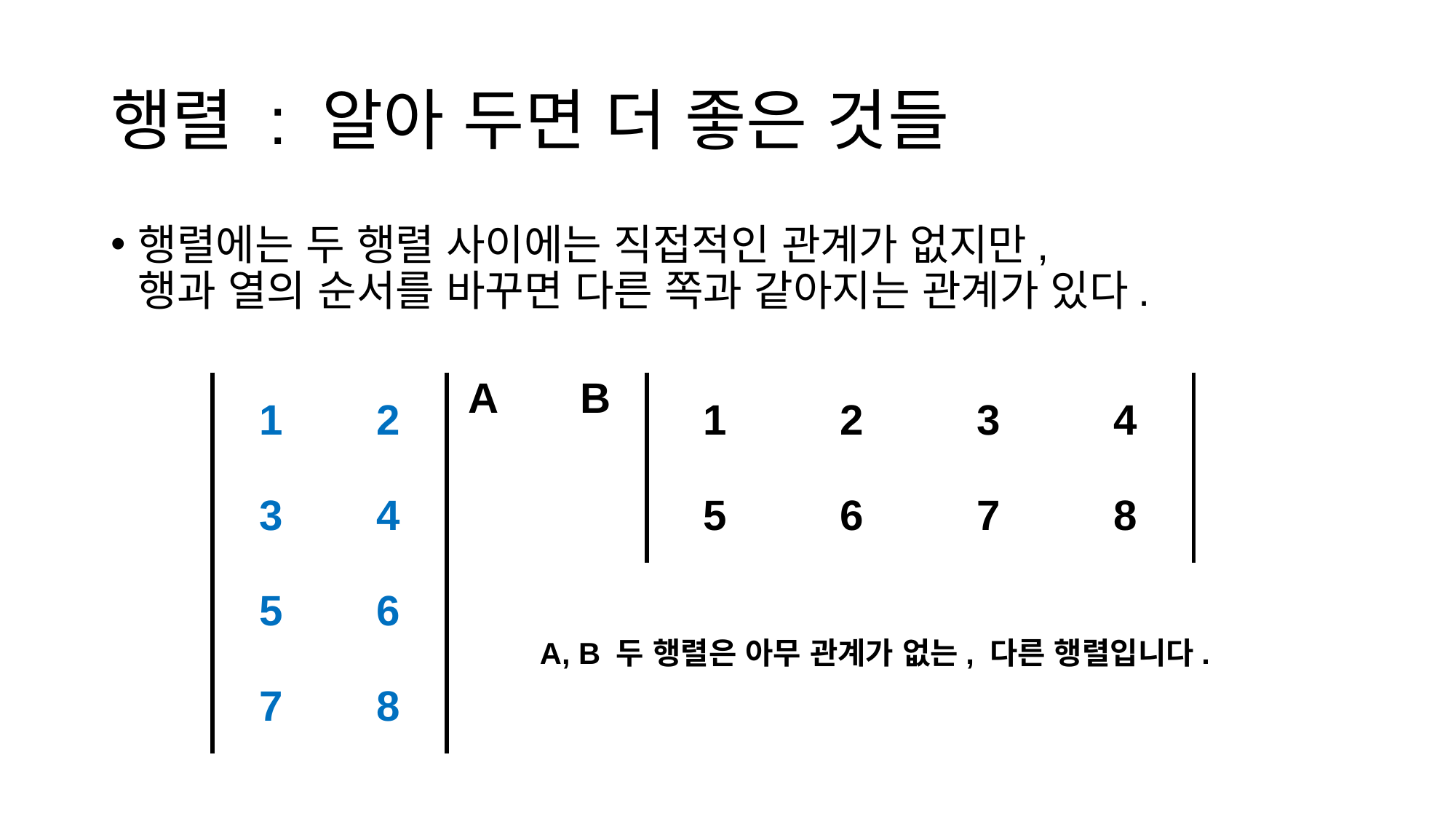

# 행렬 : 알아 두면 더 좋은 것들
행렬에는 두 행렬 사이에는 직접적인 관계가 없지만,
행과 열의 순서를 바꾸면 다른 쪽과 같아지는 관계가 있다.
A       B
| 1 | 2 |
| --- | --- |
| 3 | 4 |
| 5 | 6 |
| 7 | 8 |
| 1 | 2 | 3 | 4 |
| --- | --- | --- | --- |
| 5 | 6 | 7 | 8 |
A, B 두 행렬은 아무 관계가 없는, 다른 행렬입니다.